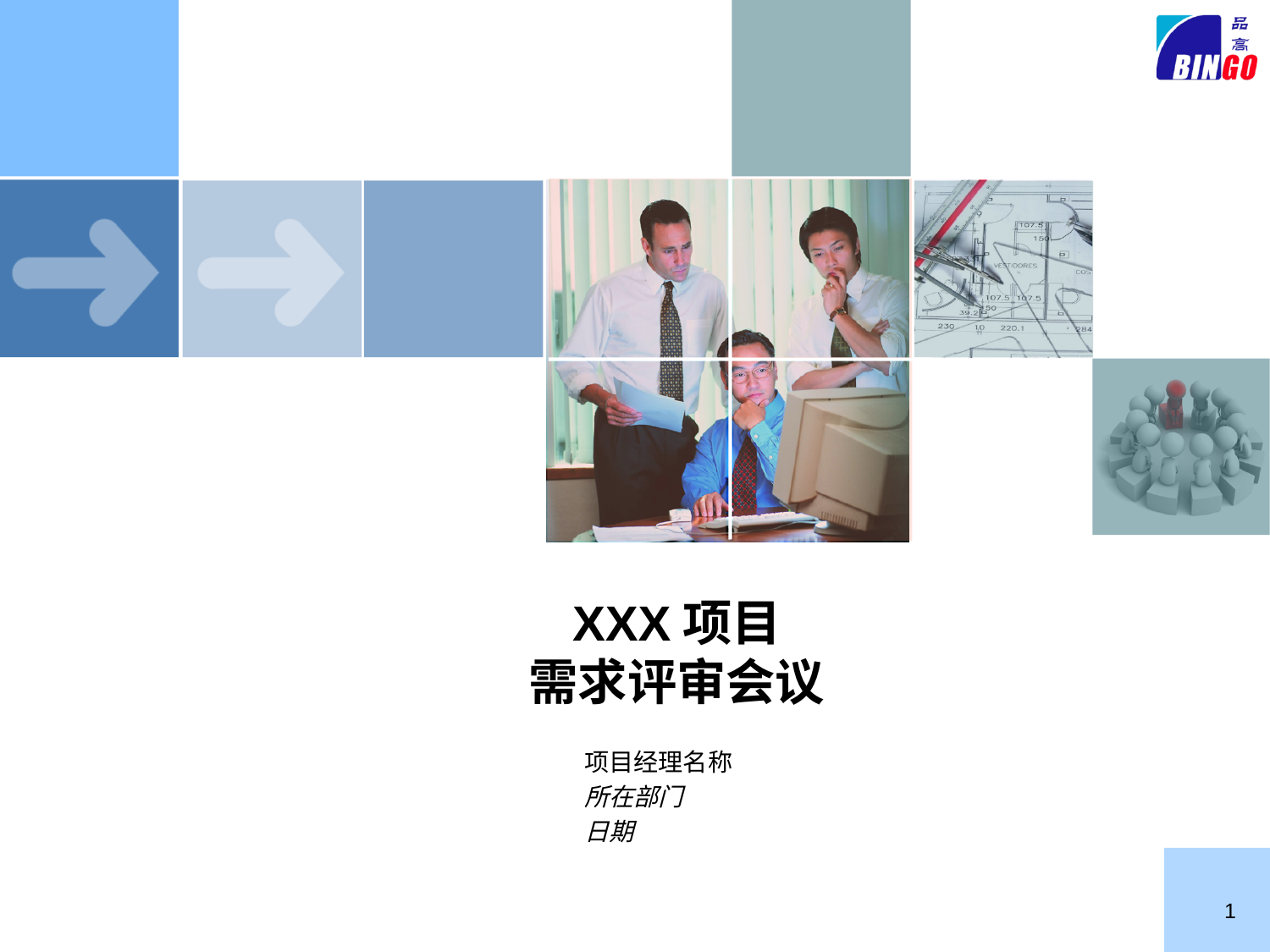

# XXX项目 需求评审会议
项目经理名称
所在部门
日期
1